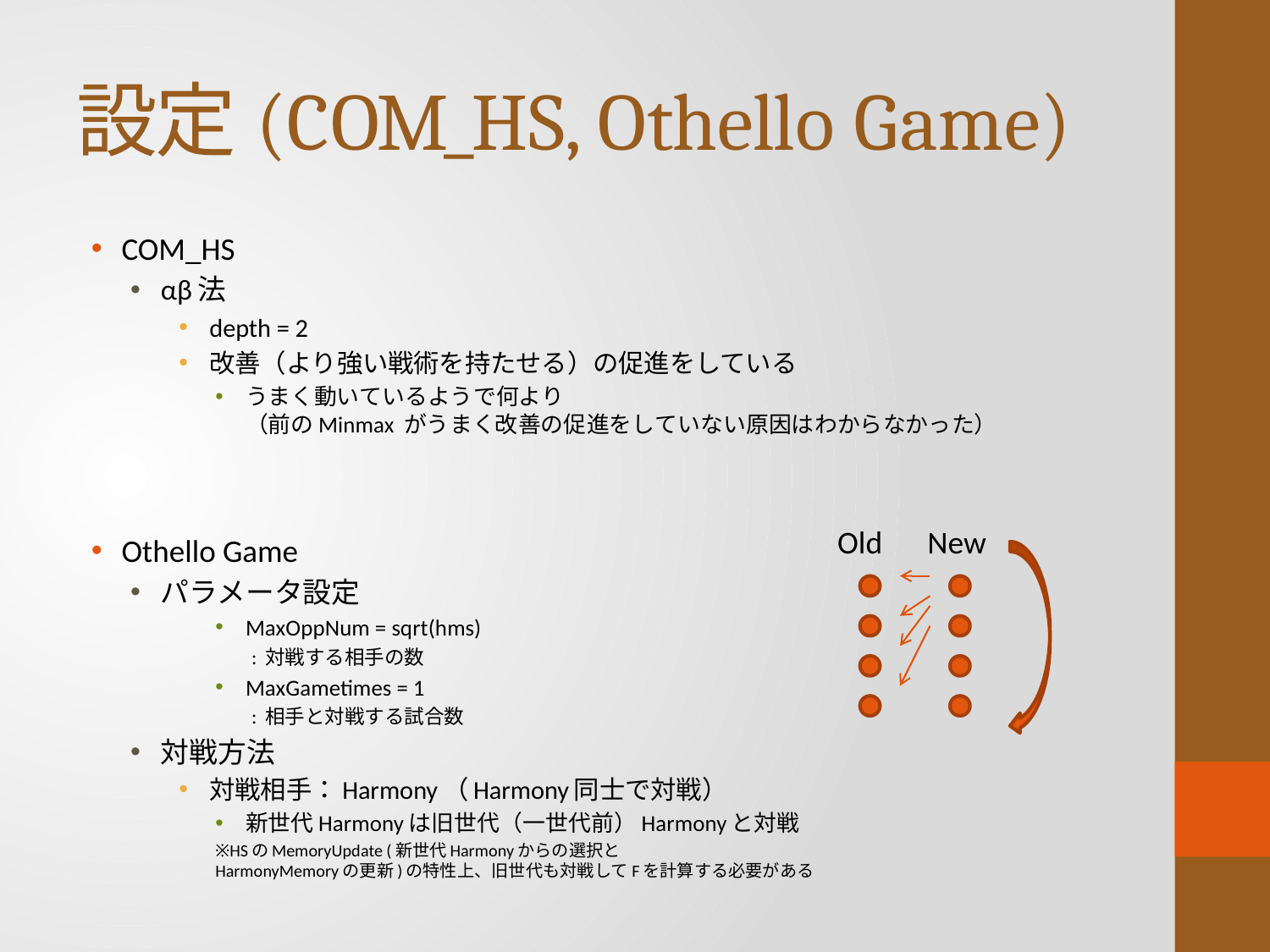

# 設定(COM_HS, Othello Game)
COM_HS
αβ法
depth = 2
改善（より強い戦術を持たせる）の促進をしている
うまく動いているようで何より
（前のMinmax がうまく改善の促進をしていない原因はわからなかった）

Othello Game
パラメータ設定
MaxOppNum = sqrt(hms)
: 対戦する相手の数
MaxGametimes = 1
: 相手と対戦する試合数
対戦方法
対戦相手：Harmony（Harmony同士で対戦）
新世代Harmonyは旧世代（一世代前）Harmonyと対戦
※HSのMemoryUpdate (新世代Harmonyからの選択と
HarmonyMemoryの更新)の特性上、旧世代も対戦してFを計算する必要がある

Old
New